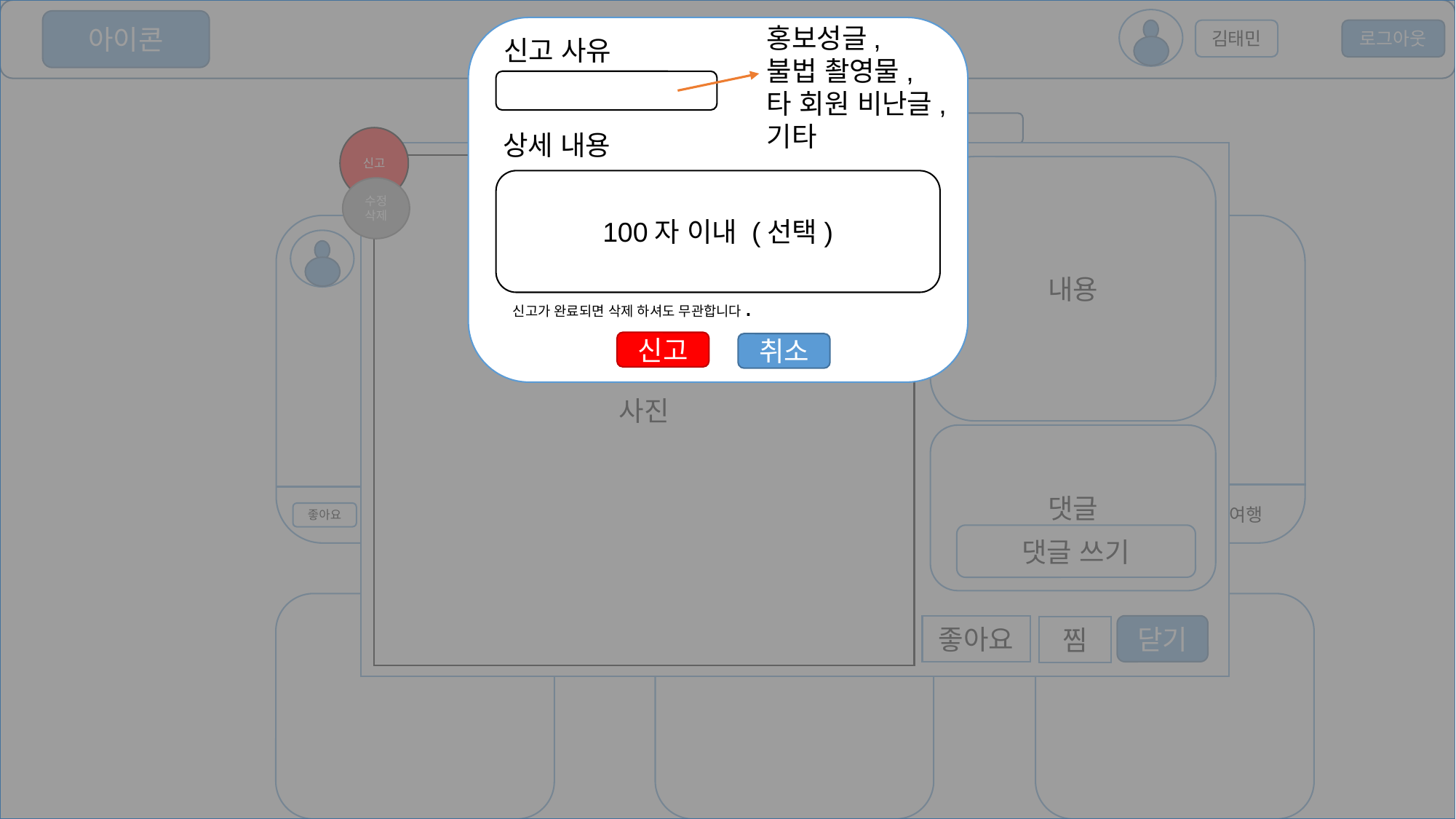

아이콘
홍보성글,
불법 촬영물,
타 회원 비난글,
기타
ㄷ

로그아웃
김태민
신고 사유

상세 내용
신고

사진
내용
100자 이내 (선택)
수정
삭제

김태민

김태민

김태민

신고가 완료되면 삭제 하셔도 무관합니다.
신고
취소
댓글
# 제주도 #여행
# 제주도 #여행
# 제주도 #여행
좋아요
좋아요
좋아요
댓글 쓰기

좋아요
닫기
찜